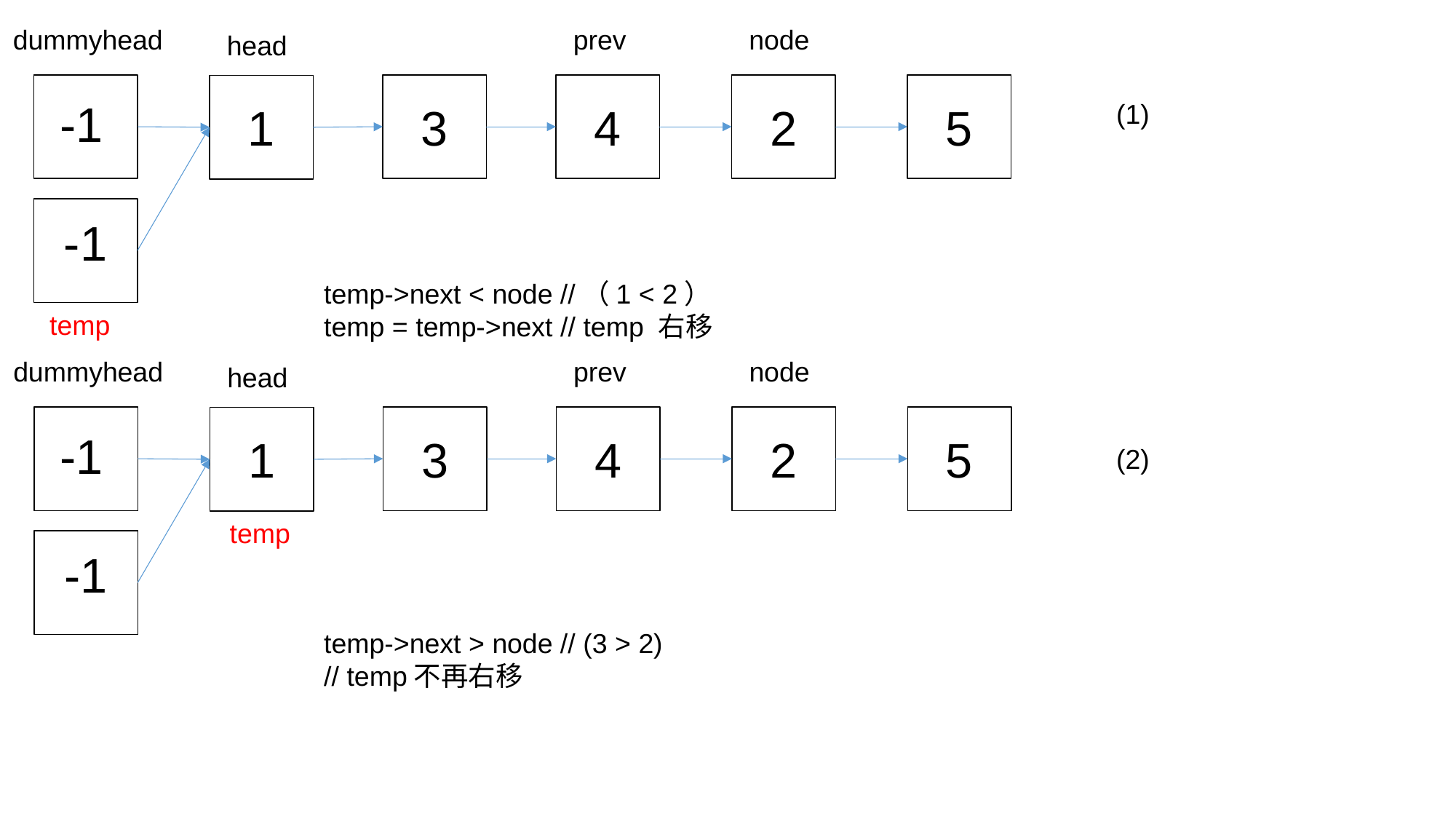

dummyhead
prev
node
head

-1
3
4
2
5
(1)
1

-1
temp->next < node //（1 < 2）
temp = temp->next // temp 右移
temp
dummyhead
prev
node
head

-1
3
4
2
5
1
(2)
temp

-1
temp->next > node // (3 > 2)
// temp不再右移